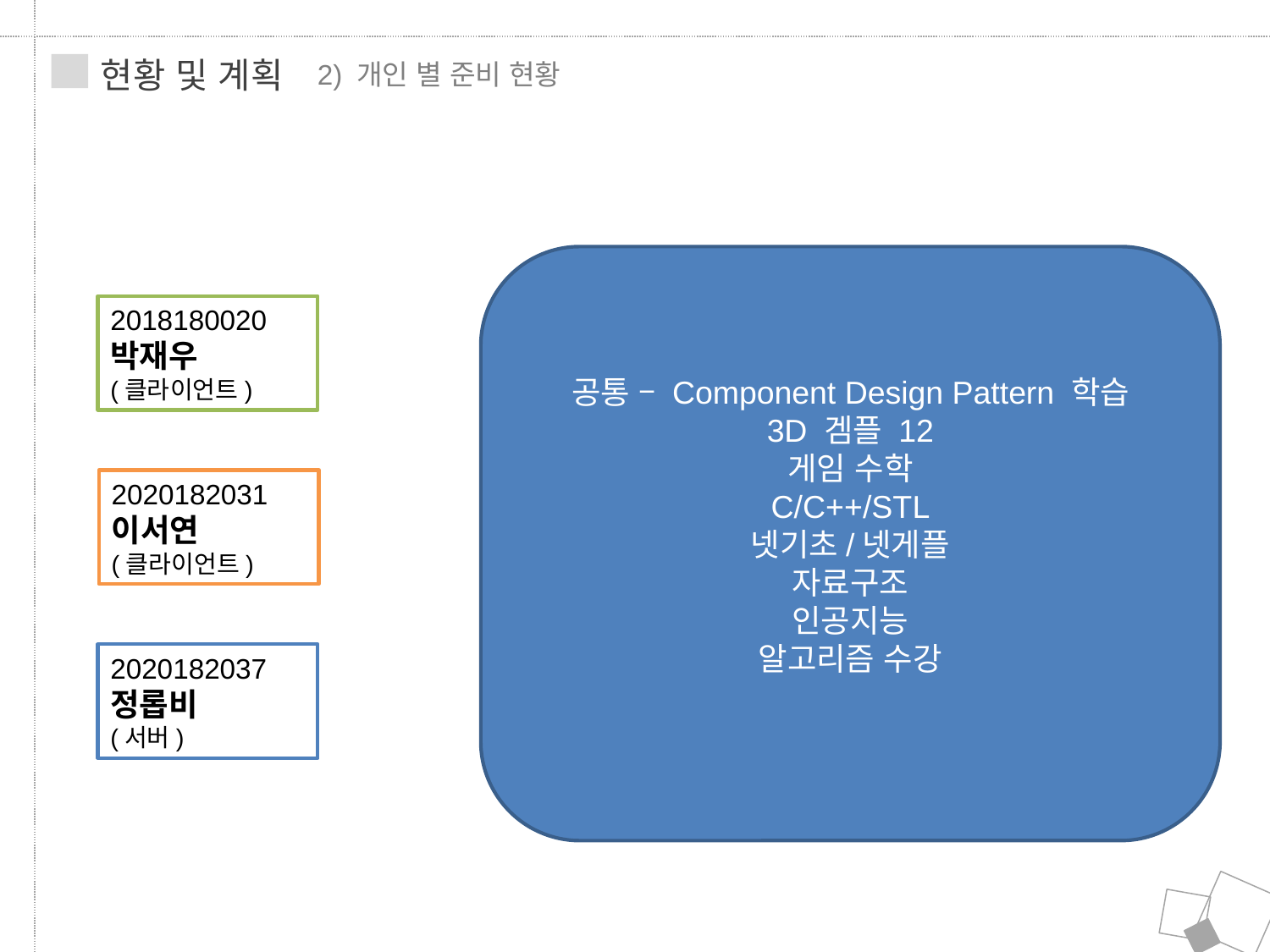

현황 및 계획
2) 개인 별 준비 현황

공통 – Component Design Pattern 학습
3D 겜플 12
게임 수학
C/C++/STL
넷기초/넷게플
자료구조
인공지능
알고리즘 수강

2018180020
박재우
(클라이언트)
2020182031
이서연
(클라이언트)
2020182037
정롭비
(서버)